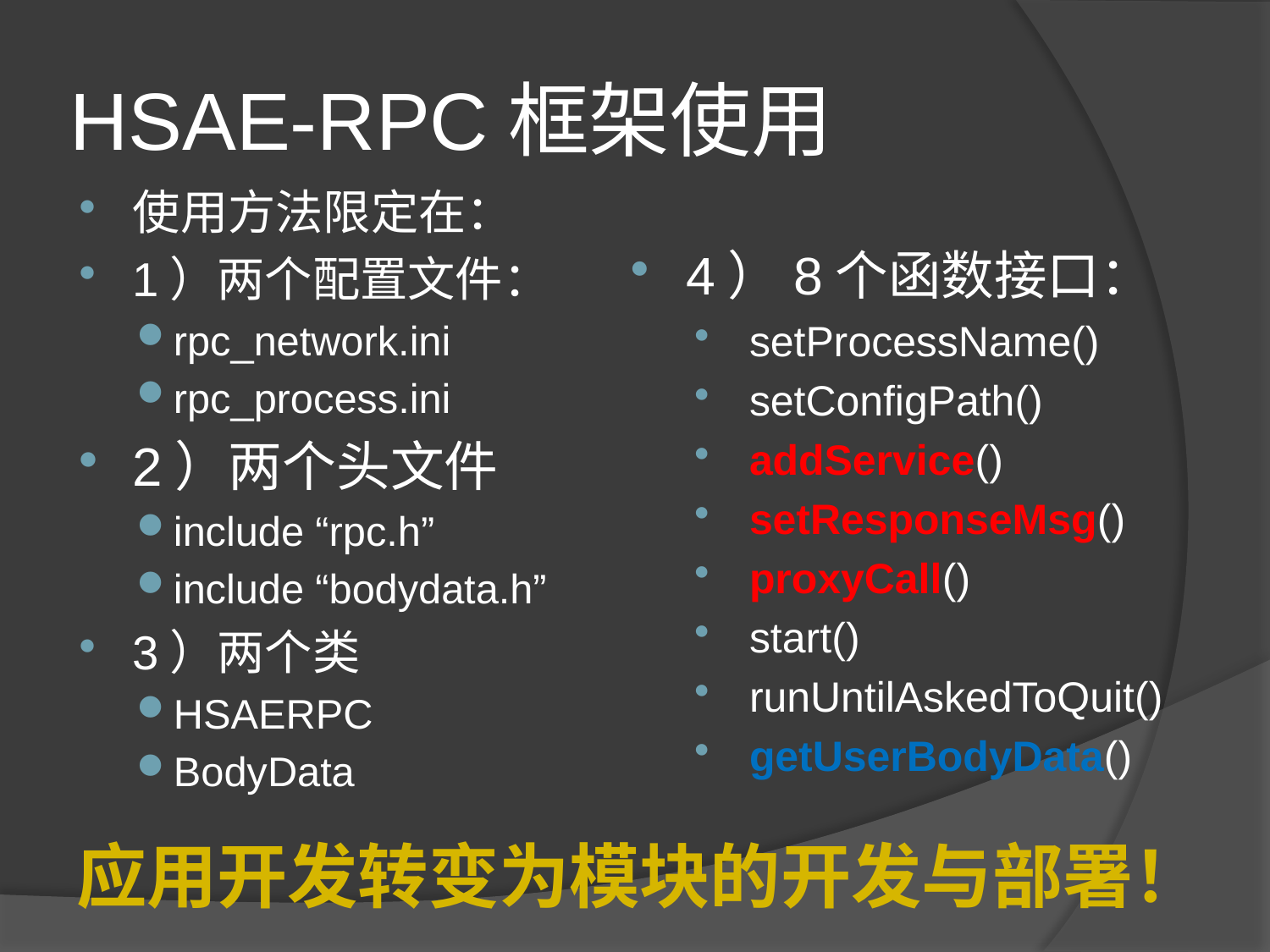

# HSAE-RPC框架使用
使用方法限定在：
1）两个配置文件：
rpc_network.ini
rpc_process.ini
2）两个头文件
include “rpc.h”
include “bodydata.h”
3）两个类
HSAERPC
BodyData
4）8个函数接口：
setProcessName()
setConfigPath()
addService()
setResponseMsg()
proxyCall()
start()
runUntilAskedToQuit()
getUserBodyData()
应用开发转变为模块的开发与部署！